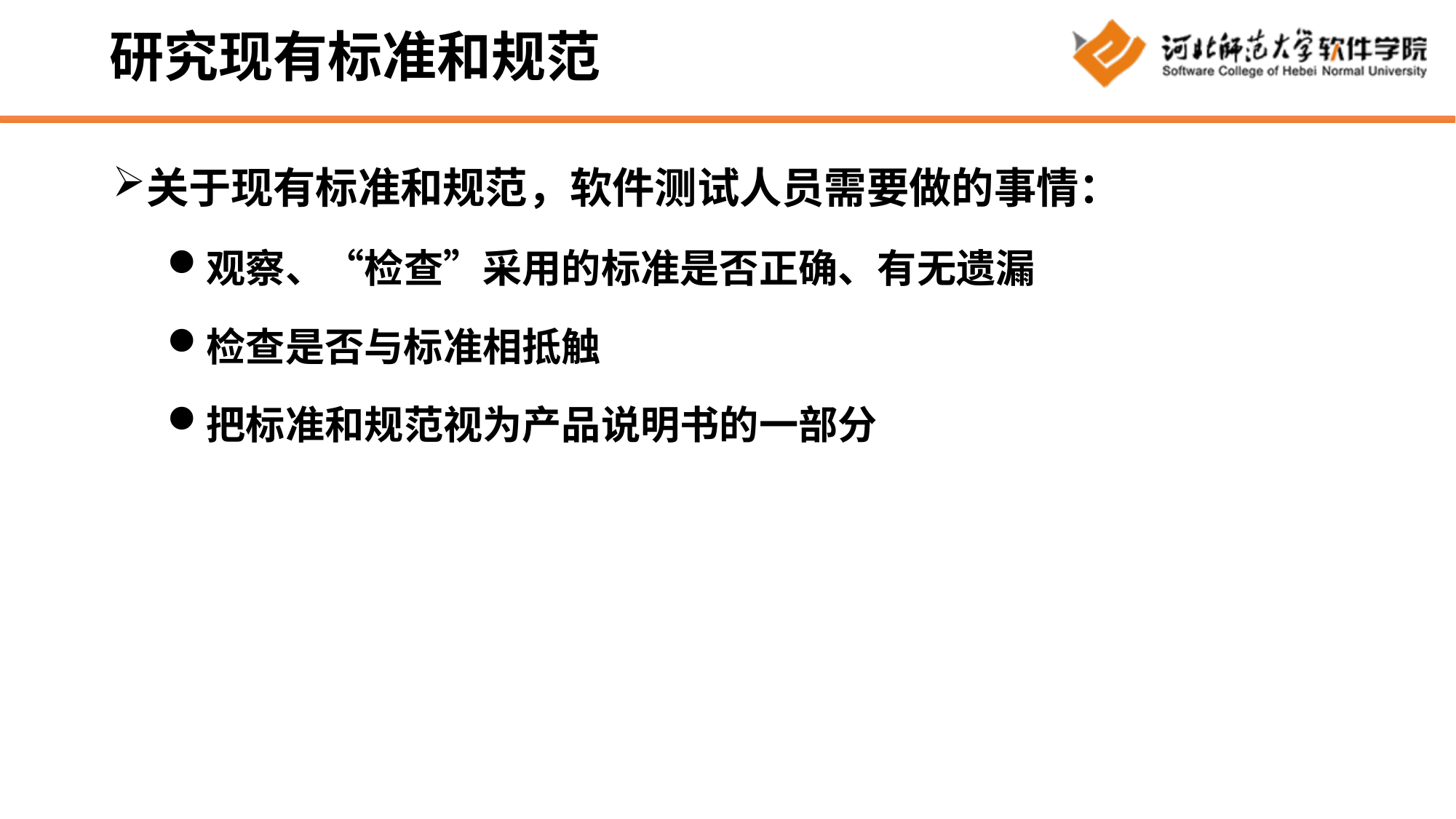

# 研究现有标准和规范
关于现有标准和规范，软件测试人员需要做的事情：
观察、“检查”采用的标准是否正确、有无遗漏
检查是否与标准相抵触
把标准和规范视为产品说明书的一部分